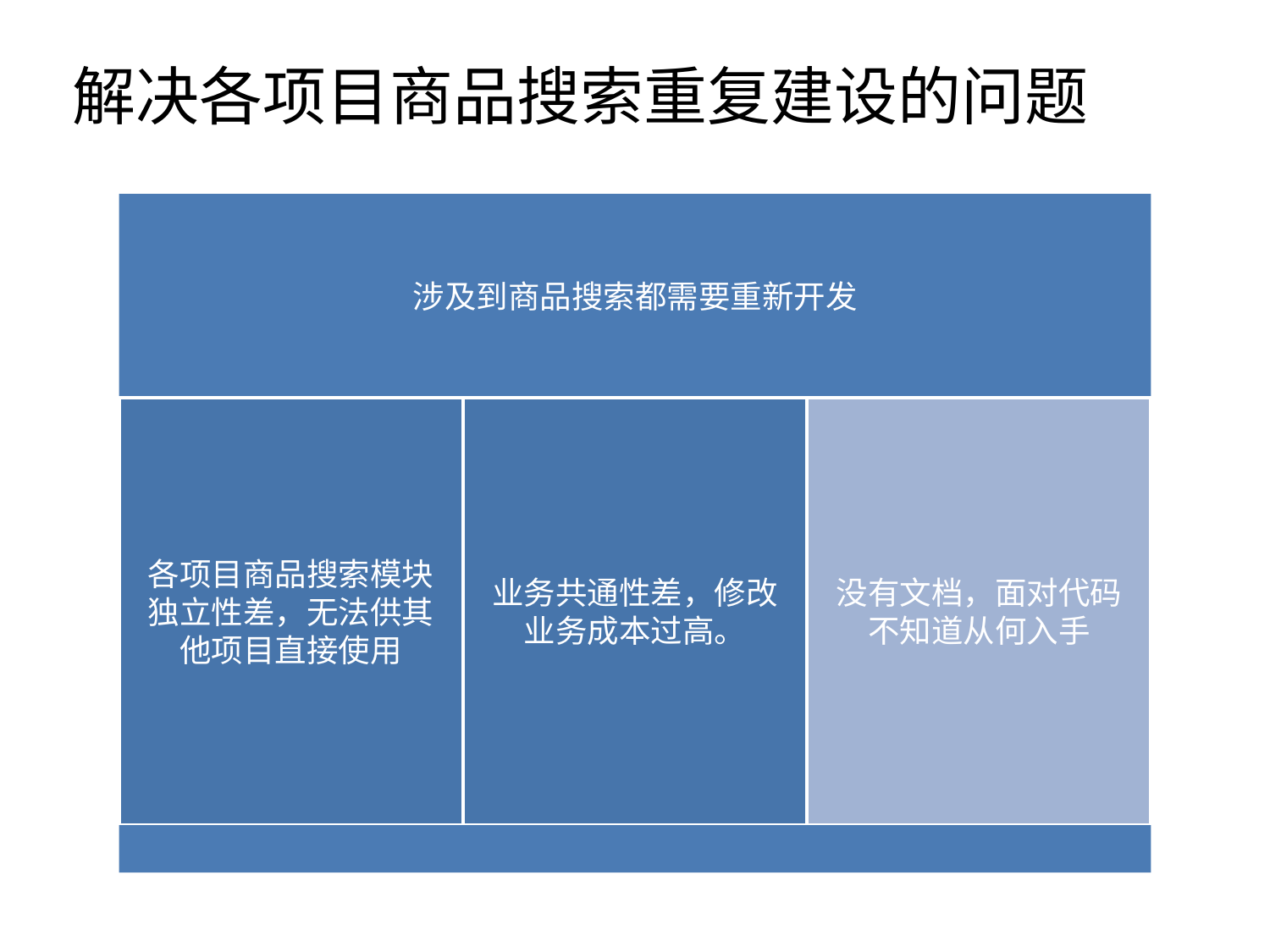

# 解决各项目商品搜索重复建设的问题
涉及到商品搜索都需要重新开发
各项目商品搜索模块独立性差，无法供其他项目直接使用
业务共通性差，修改业务成本过高。
没有文档，面对代码不知道从何入手